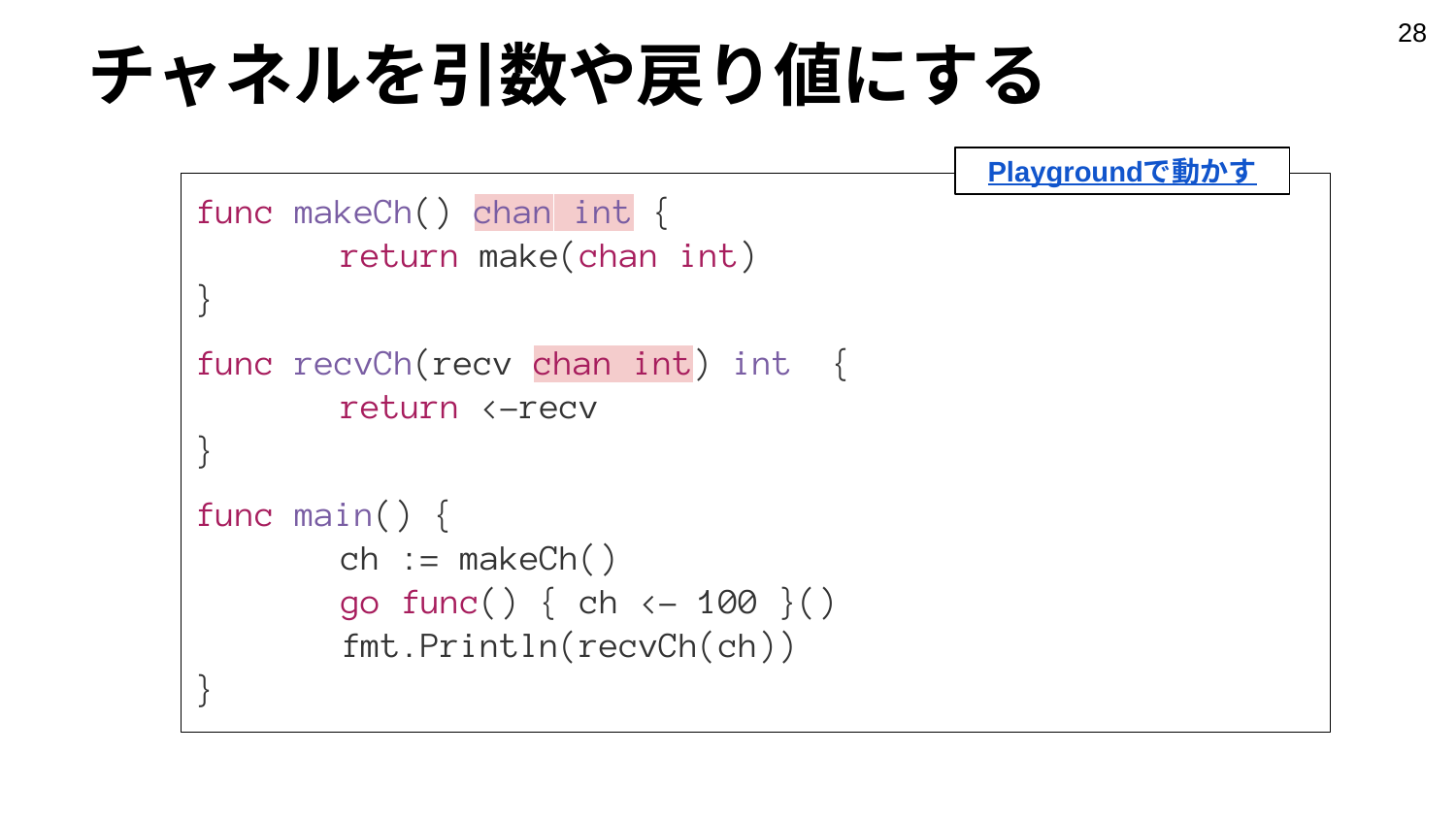

28
# チャネルを引数や戻り値にする
Playgroundで動かす
func makeCh() chan int {
	return make(chan int)
}
func recvCh(recv chan int) int  {
	return <-recv
}
func main() {
	ch := makeCh()
	go func() { ch <- 100 }()
	fmt.Println(recvCh(ch))
}